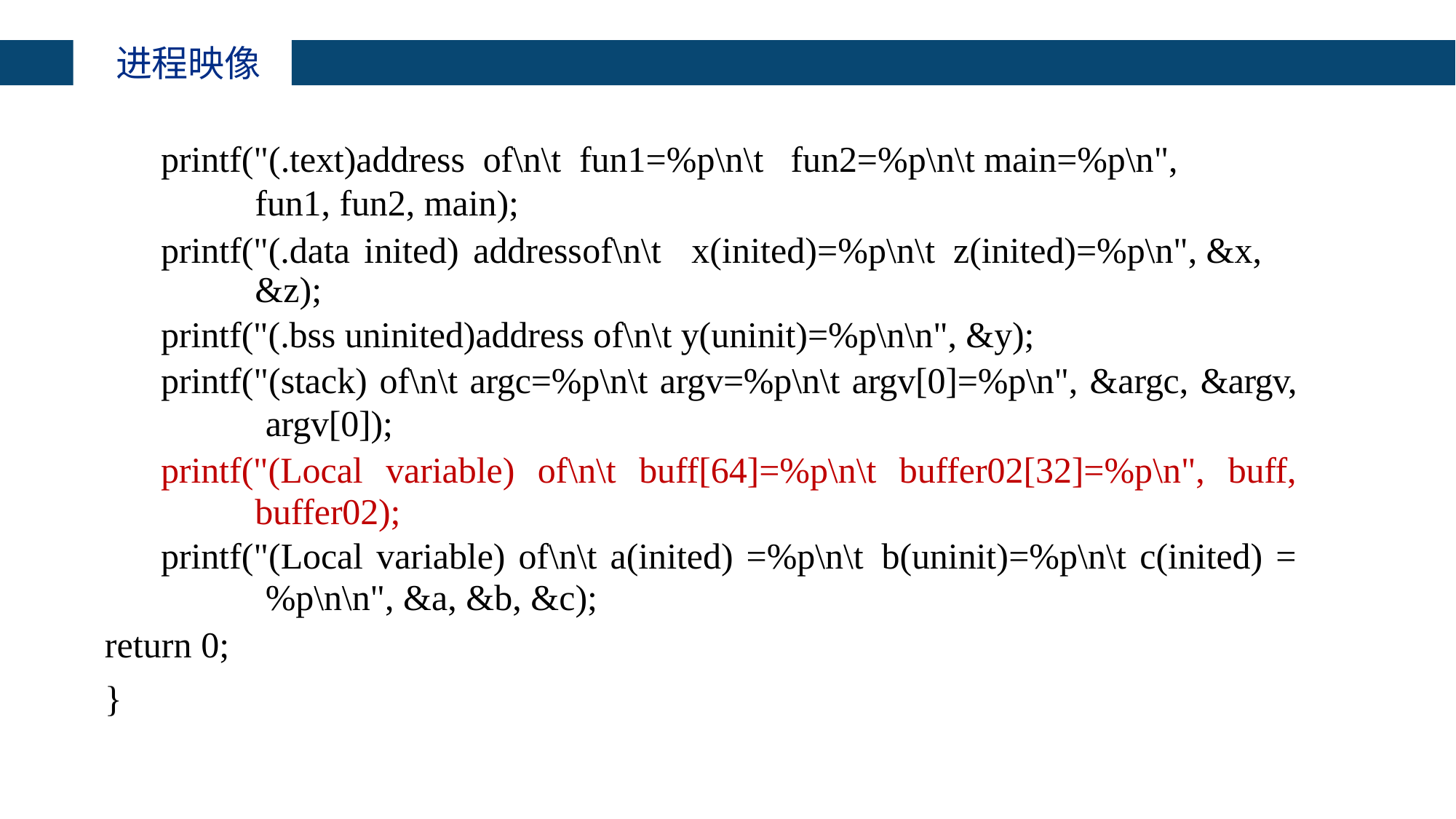

进程映像

printf("(.text)address  of\n\t  fun1=%p\n\t   fun2=%p\n\t main=%p\n",	fun1, fun2, main);
printf("(.data	inited)	address	of\n\t	x(inited)=%p\n\t  z(inited)=%p\n", &x, &z);
printf("(.bss uninited)address of\n\t y(uninit)=%p\n\n", &y);
printf("(stack) of\n\t argc=%p\n\t argv=%p\n\t argv[0]=%p\n", &argc, &argv, argv[0]);
printf("(Local variable) of\n\t buff[64]=%p\n\t buffer02[32]=%p\n", buff, buffer02);
printf("(Local variable) of\n\t a(inited) =%p\n\t b(uninit)=%p\n\t c(inited) =%p\n\n", &a, &b, &c);
return 0;
}